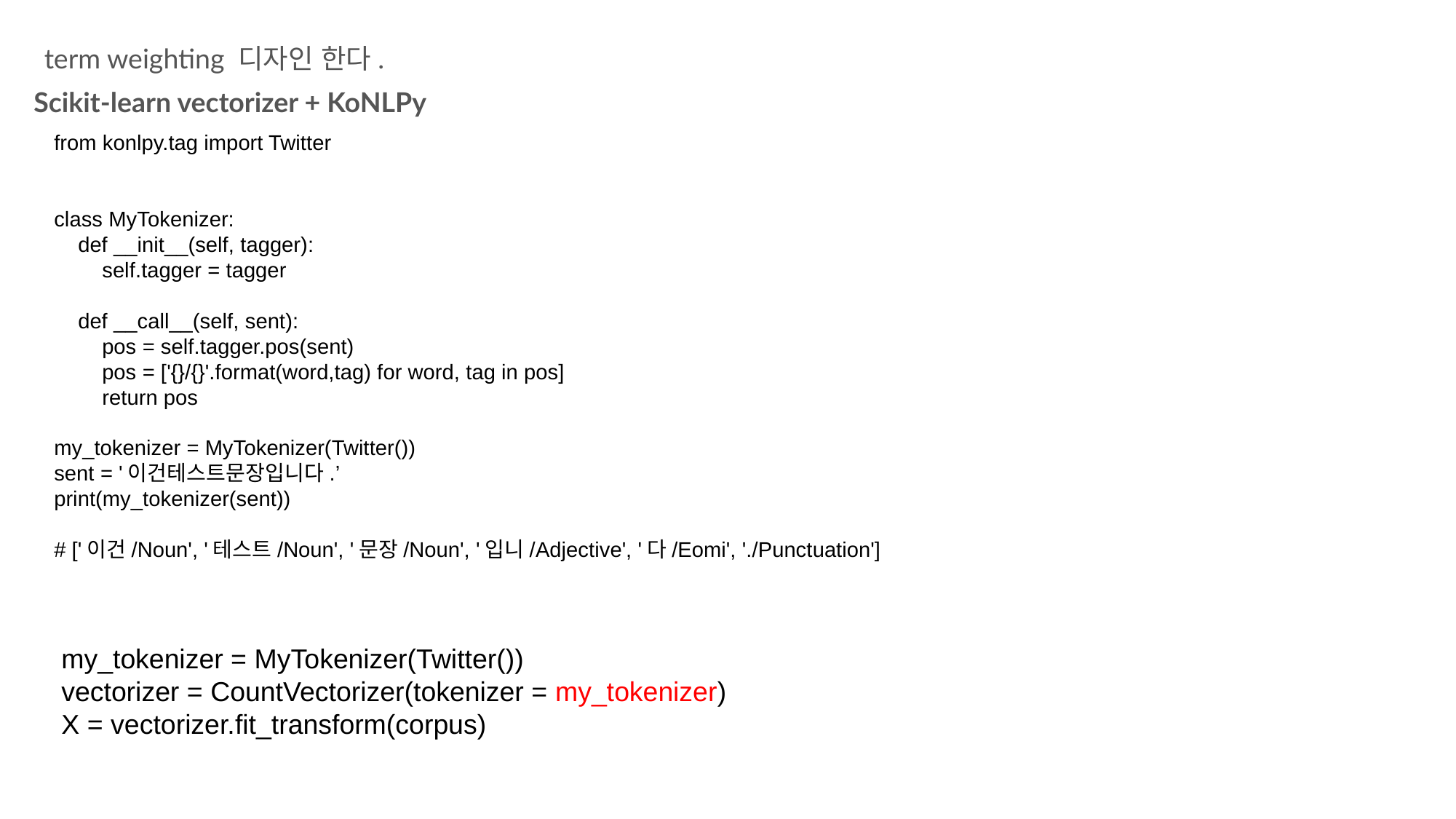

term weighting 디자인 한다.
Scikit-learn vectorizer + KoNLPy
from konlpy.tag import Twitter

class MyTokenizer:
    def __init__(self, tagger):
        self.tagger = tagger

    def __call__(self, sent):
        pos = self.tagger.pos(sent)
        pos = ['{}/{}'.format(word,tag) for word, tag in pos]
        return pos

my_tokenizer = MyTokenizer(Twitter())
sent = '이건테스트문장입니다.’
print(my_tokenizer(sent))

# ['이건/Noun', '테스트/Noun', '문장/Noun', '입니/Adjective', '다/Eomi', './Punctuation']
my_tokenizer = MyTokenizer(Twitter())
vectorizer = CountVectorizer(tokenizer = my_tokenizer)
X = vectorizer.fit_transform(corpus)